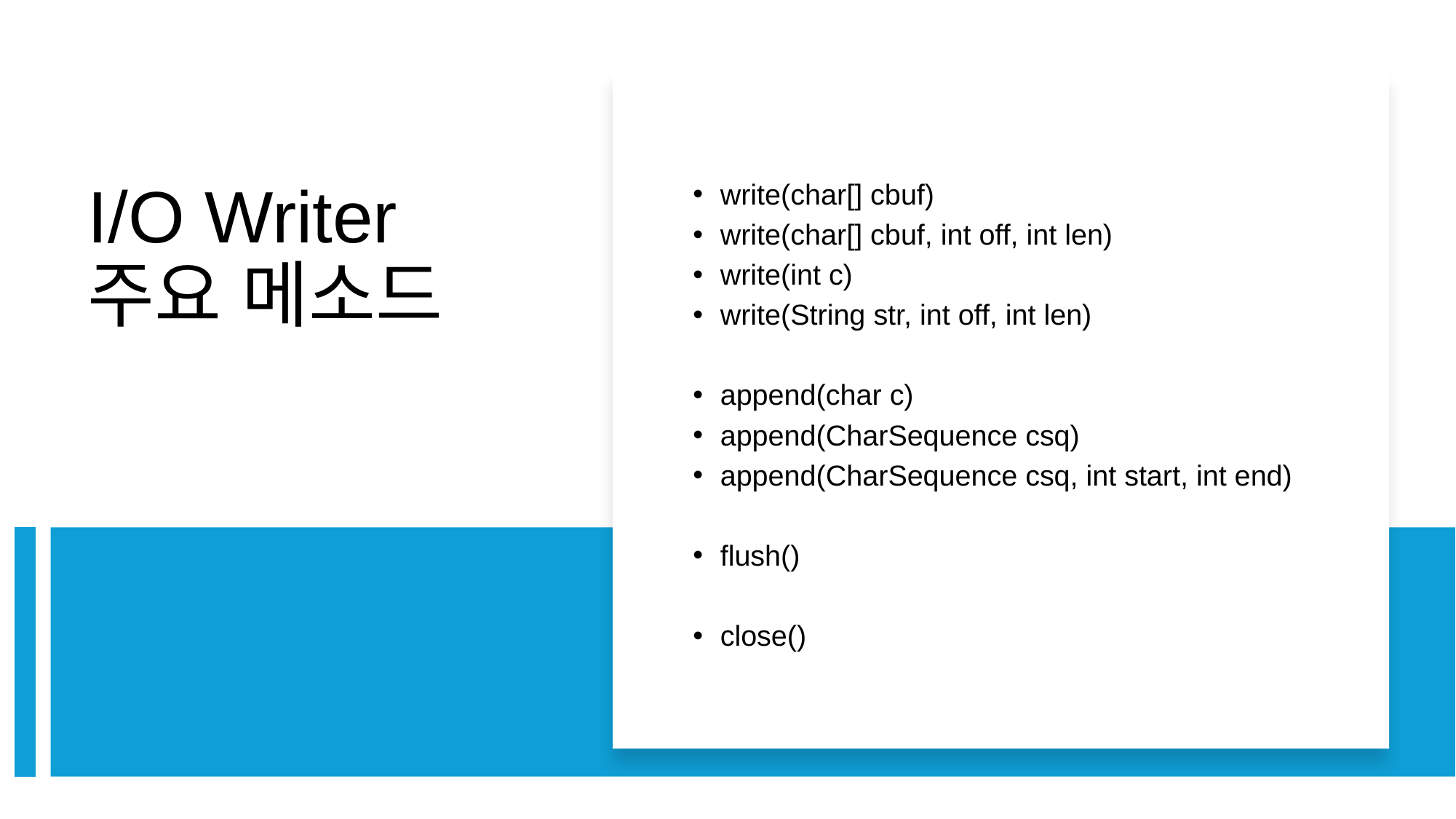

write(char[] cbuf)
write(char[] cbuf, int off, int len)
write(int c)
write(String str, int off, int len)

append(char c)
append(CharSequence csq)
append(CharSequence csq, int start, int end)

flush()

close()
I/O Writer 주요 메소드